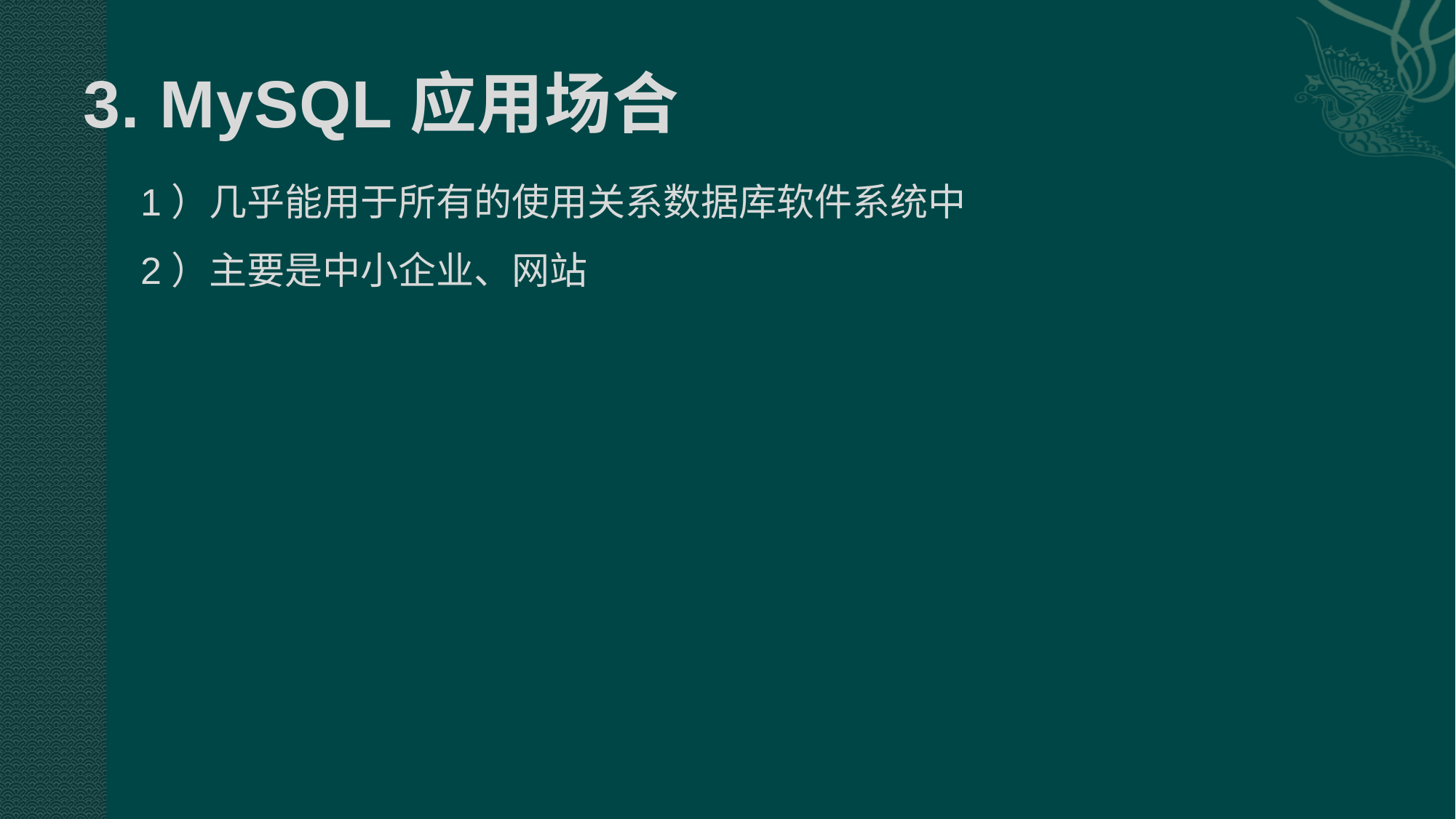

# 3. MySQL应用场合
1）几乎能用于所有的使用关系数据库软件系统中
2）主要是中小企业、网站